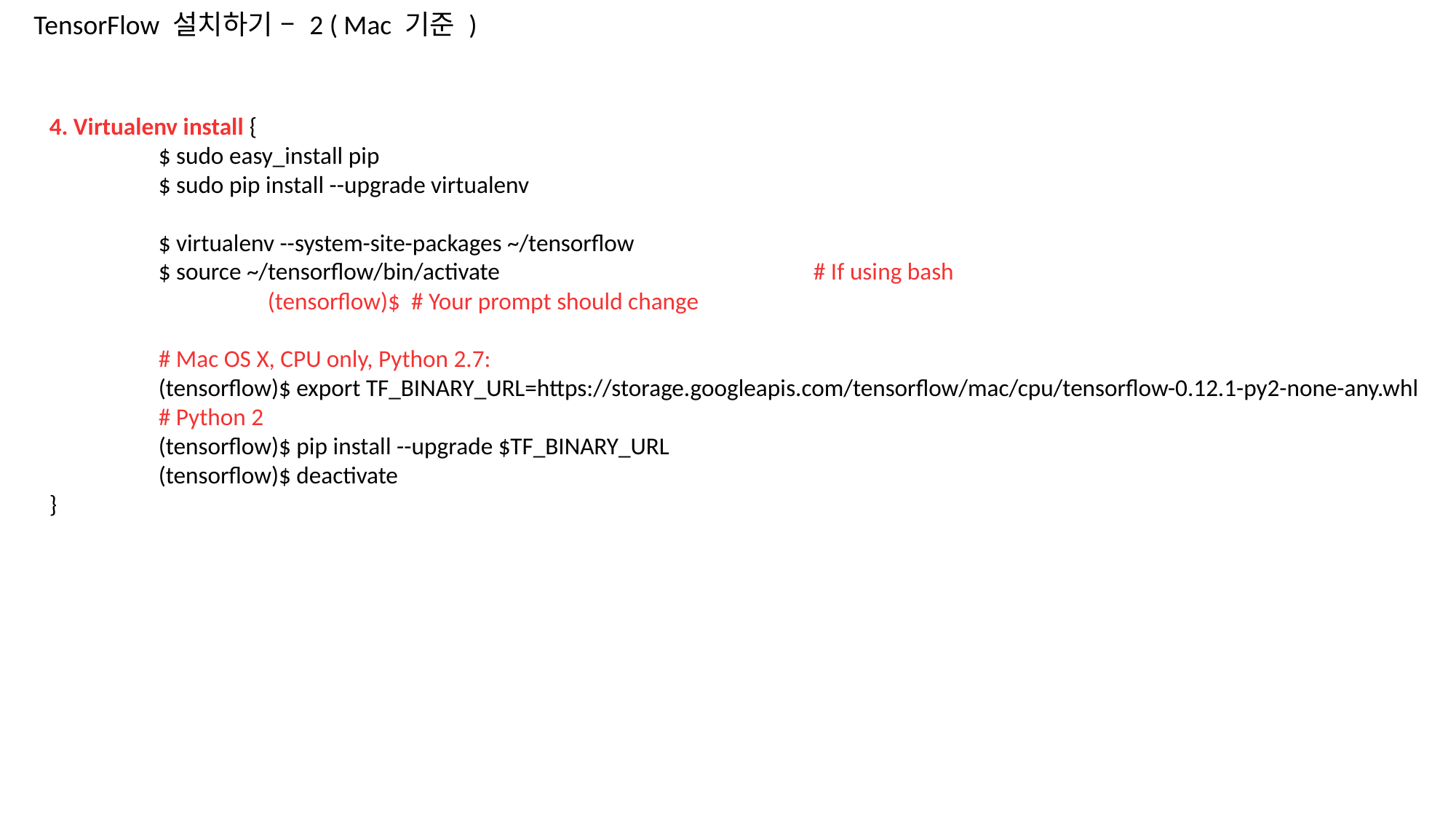

TensorFlow 설치하기 – 2 ( Mac 기준 )
4. Virtualenv install {
	$ sudo easy_install pip
	$ sudo pip install --upgrade virtualenv

	$ virtualenv --system-site-packages ~/tensorflow
	$ source ~/tensorflow/bin/activate  			# If using bash
		(tensorflow)$  # Your prompt should change

	# Mac OS X, CPU only, Python 2.7:
	(tensorflow)$ export TF_BINARY_URL=https://storage.googleapis.com/tensorflow/mac/cpu/tensorflow-0.12.1-py2-none-any.whl
	# Python 2
	(tensorflow)$ pip install --upgrade $TF_BINARY_URL
	(tensorflow)$ deactivate
}